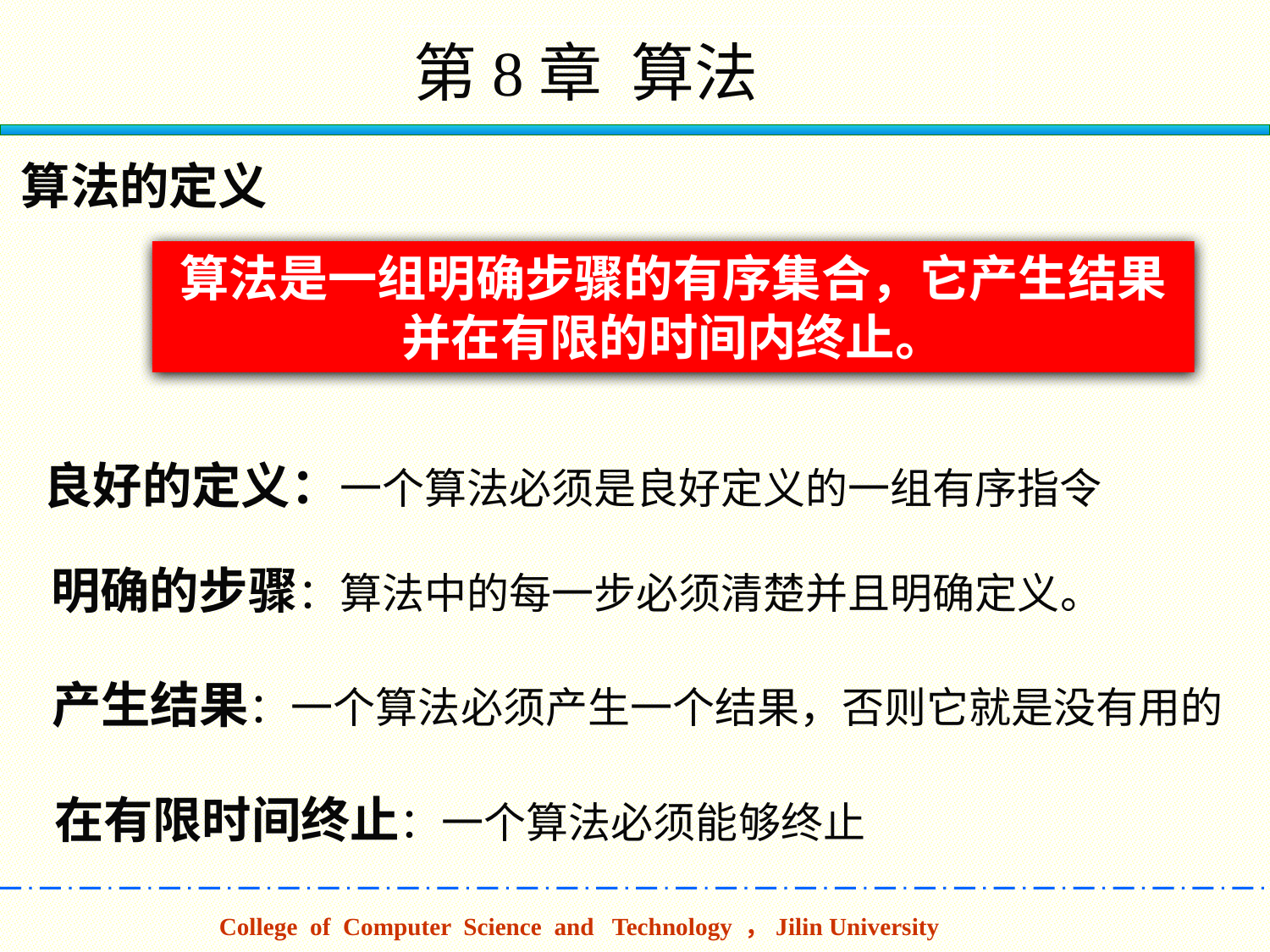

第8章  算法
算法的定义
算法是一组明确步骤的有序集合，它产生结果并在有限的时间内终止。
良好的定义：一个算法必须是良好定义的一组有序指令
明确的步骤：算法中的每一步必须清楚并且明确定义。
产生结果：一个算法必须产生一个结果，否则它就是没有用的
在有限时间终止：一个算法必须能够终止